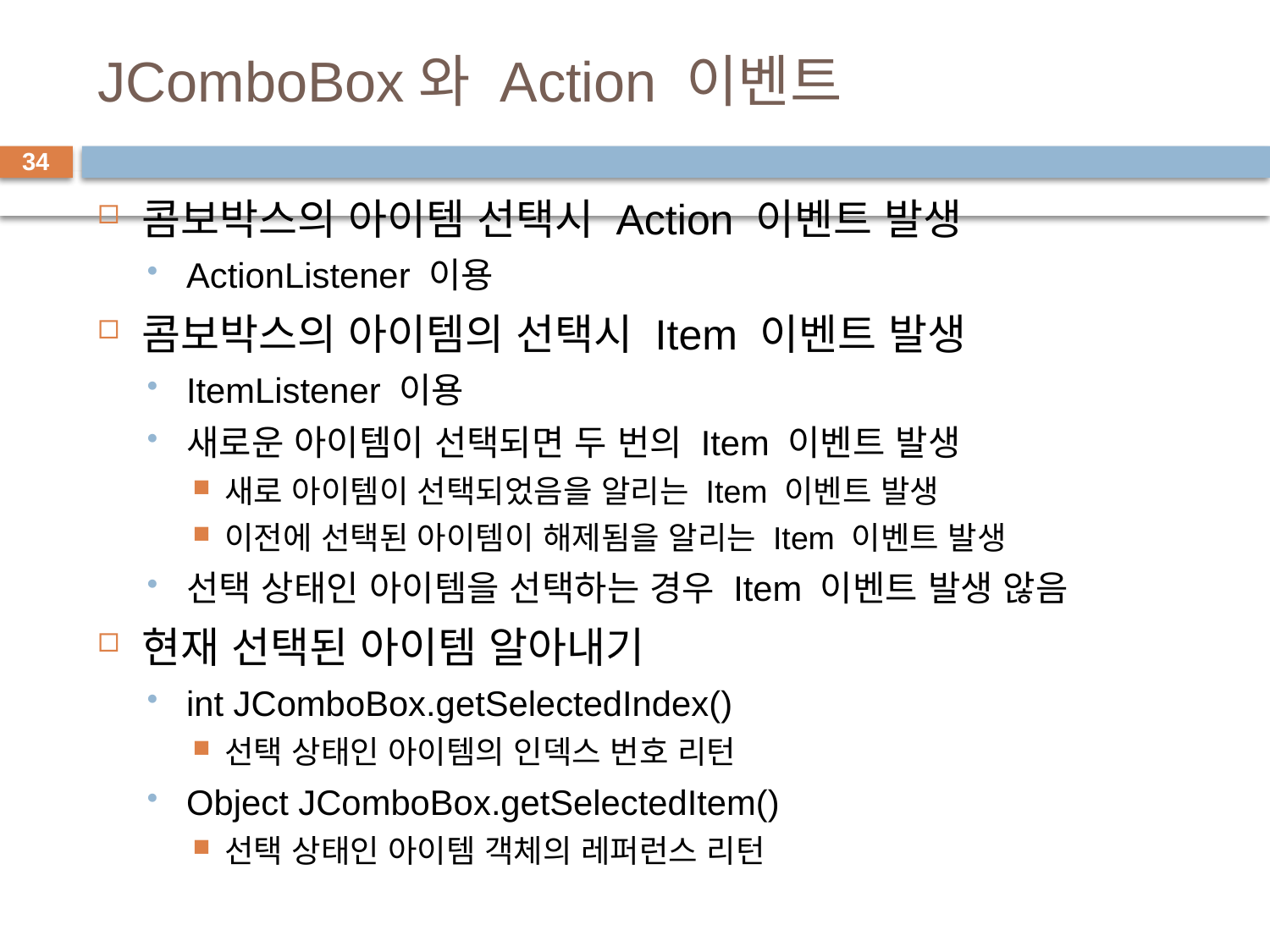

# JComboBox와 Action 이벤트
34
콤보박스의 아이템 선택시 Action 이벤트 발생
ActionListener 이용
콤보박스의 아이템의 선택시 Item 이벤트 발생
ItemListener 이용
새로운 아이템이 선택되면 두 번의 Item 이벤트 발생
새로 아이템이 선택되었음을 알리는 Item 이벤트 발생
이전에 선택된 아이템이 해제됨을 알리는 Item 이벤트 발생
선택 상태인 아이템을 선택하는 경우 Item 이벤트 발생 않음
현재 선택된 아이템 알아내기
int JComboBox.getSelectedIndex()
선택 상태인 아이템의 인덱스 번호 리턴
Object JComboBox.getSelectedItem()
선택 상태인 아이템 객체의 레퍼런스 리턴